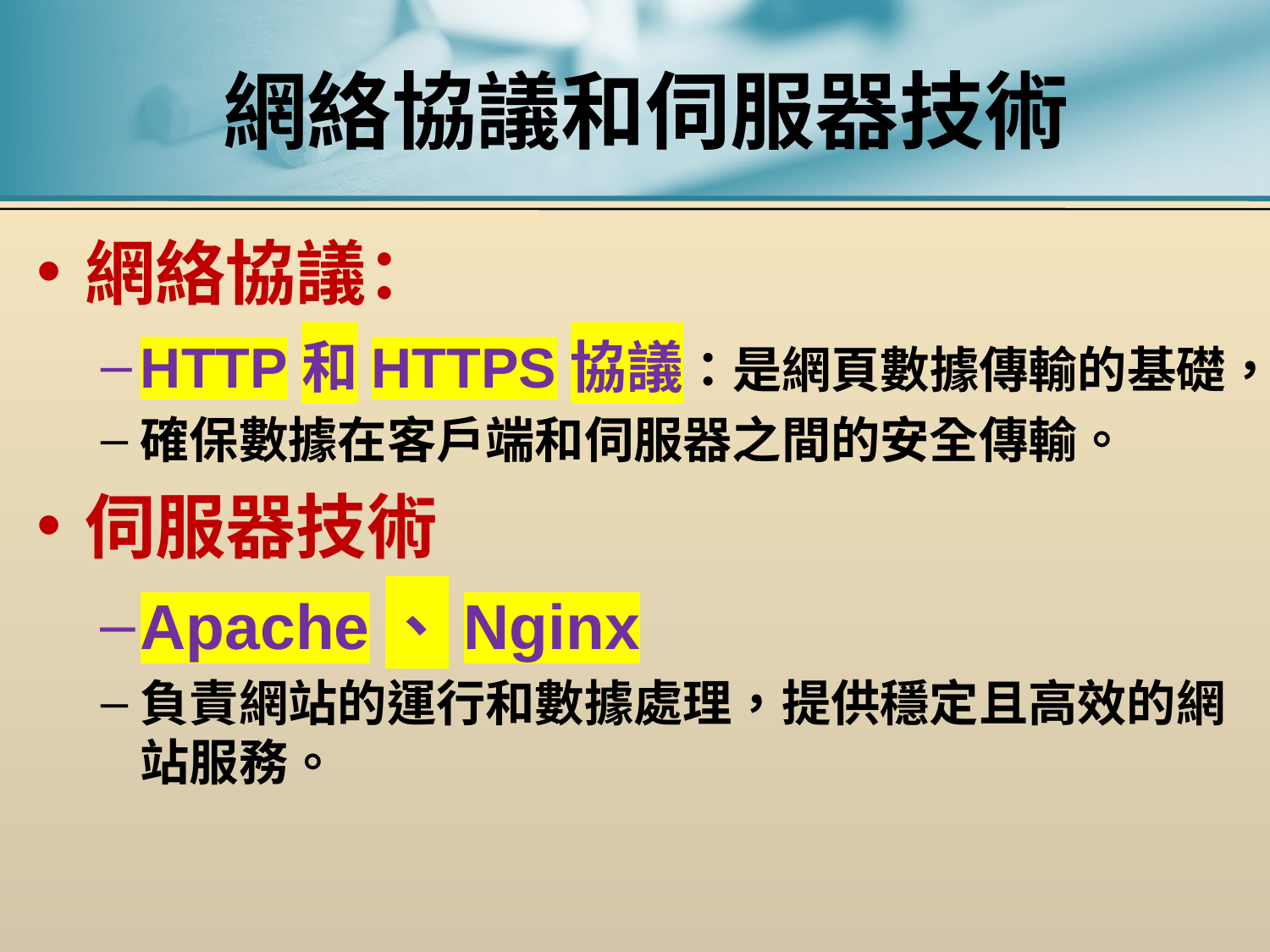

# 網絡協議和伺服器技術
網絡協議：
HTTP和HTTPS協議：是網頁數據傳輸的基礎，
確保數據在客戶端和伺服器之間的安全傳輸。
伺服器技術
Apache、Nginx
負責網站的運行和數據處理，提供穩定且高效的網站服務。